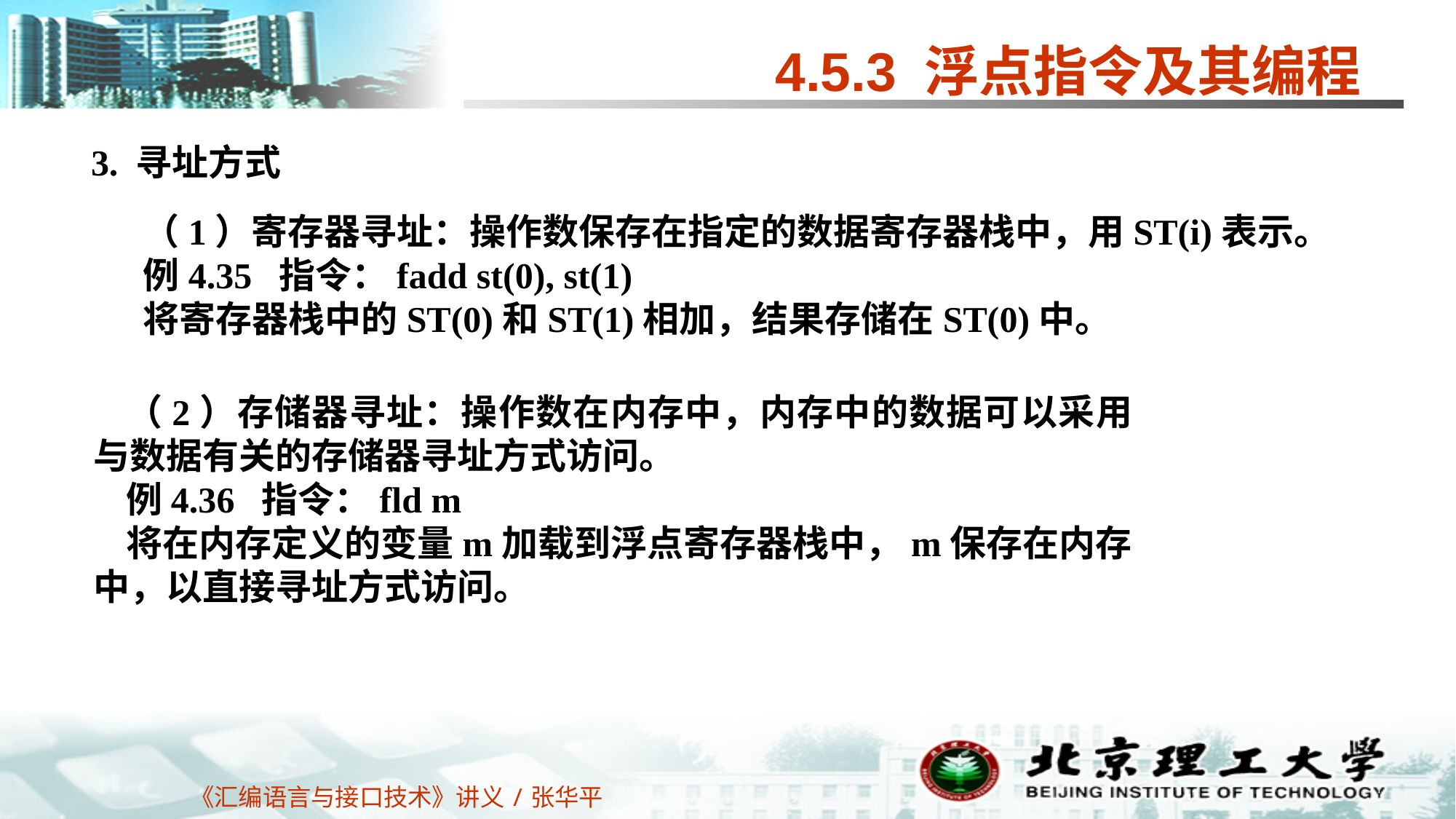

4.5.3 浮点指令及其编程
3. 寻址方式
（1）寄存器寻址：操作数保存在指定的数据寄存器栈中，用ST(i)表示。
例4.35  指令：fadd st(0), st(1)
将寄存器栈中的ST(0)和ST(1)相加，结果存储在ST(0)中。
（2）存储器寻址：操作数在内存中，内存中的数据可以采用与数据有关的存储器寻址方式访问。
例4.36  指令：fld m
将在内存定义的变量m加载到浮点寄存器栈中，m保存在内存中，以直接寻址方式访问。